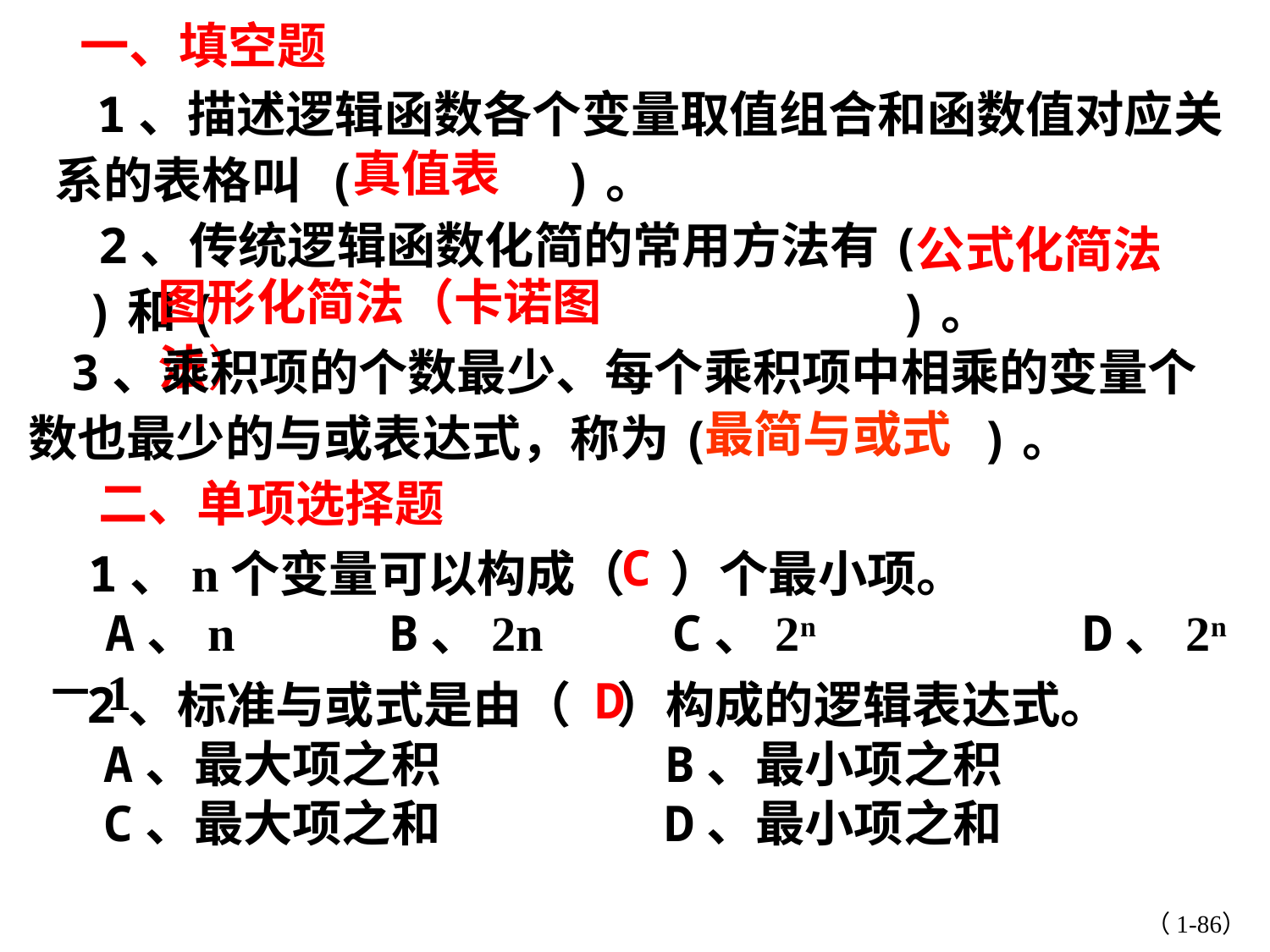

一、填空题
    1、描述逻辑函数各个变量取值组合和函数值对应关系的表格叫 (       )。
真值表
    2、传统逻辑函数化简的常用方法有(            )和(                       )。
公式化简法
图形化简法（卡诺图法）
    3、乘积项的个数最少、每个乘积项中相乘的变量个数也最少的与或表达式，称为(                      )。
最简与或式
二、单项选择题
C
    1、n个变量可以构成（    ）个最小项。
  A、n	   B、2n	    C、2n	     D、2n－1
D
    2、标准与或式是由（    ）构成的逻辑表达式。
  A、最大项之积	         B、最小项之积
  C、最大项之和	         D、最小项之和
（1-86）